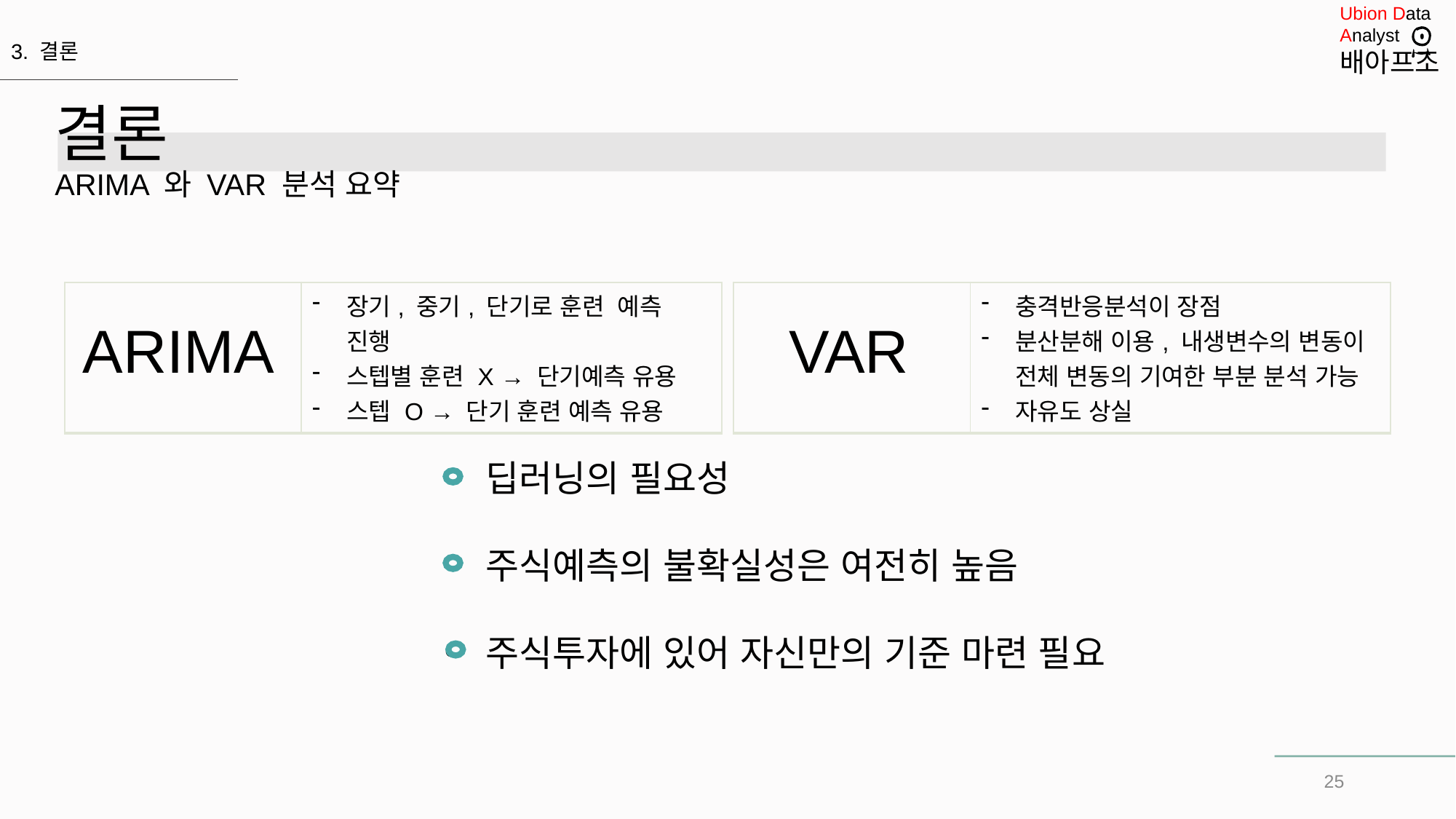

3. 결론
결론
ARIMA 와 VAR 분석 요약

|  | 장기, 중기, 단기로 훈련 예측 진행 스텝별 훈련 X → 단기예측 유용 스텝 O → 단기 훈련 예측 유용 |
| --- | --- |
|  | 충격반응분석이 장점 분산분해 이용, 내생변수의 변동이 전체 변동의 기여한 부분 분석 가능 자유도 상실 |
| --- | --- |
ARIMA
VAR
딥러닝의 필요성

주식예측의 불확실성은 여전히 높음

주식투자에 있어 자신만의 기준 마련 필요

25